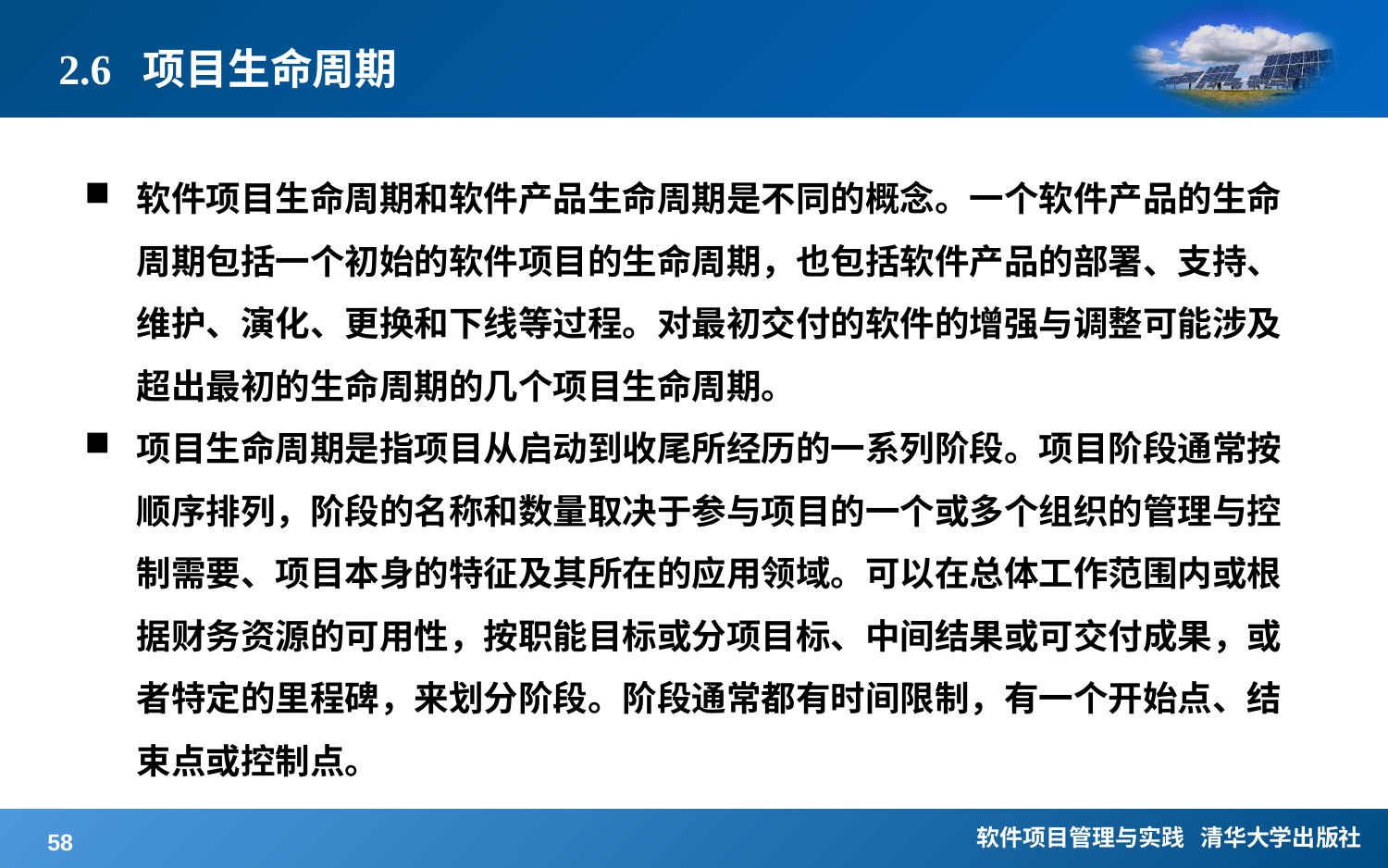

# 2.6  项目生命周期
软件项目生命周期和软件产品生命周期是不同的概念。一个软件产品的生命周期包括一个初始的软件项目的生命周期，也包括软件产品的部署、支持、维护、演化、更换和下线等过程。对最初交付的软件的增强与调整可能涉及超出最初的生命周期的几个项目生命周期。
项目生命周期是指项目从启动到收尾所经历的一系列阶段。项目阶段通常按顺序排列，阶段的名称和数量取决于参与项目的一个或多个组织的管理与控制需要、项目本身的特征及其所在的应用领域。可以在总体工作范围内或根据财务资源的可用性，按职能目标或分项目标、中间结果或可交付成果，或者特定的里程碑，来划分阶段。阶段通常都有时间限制，有一个开始点、结束点或控制点。